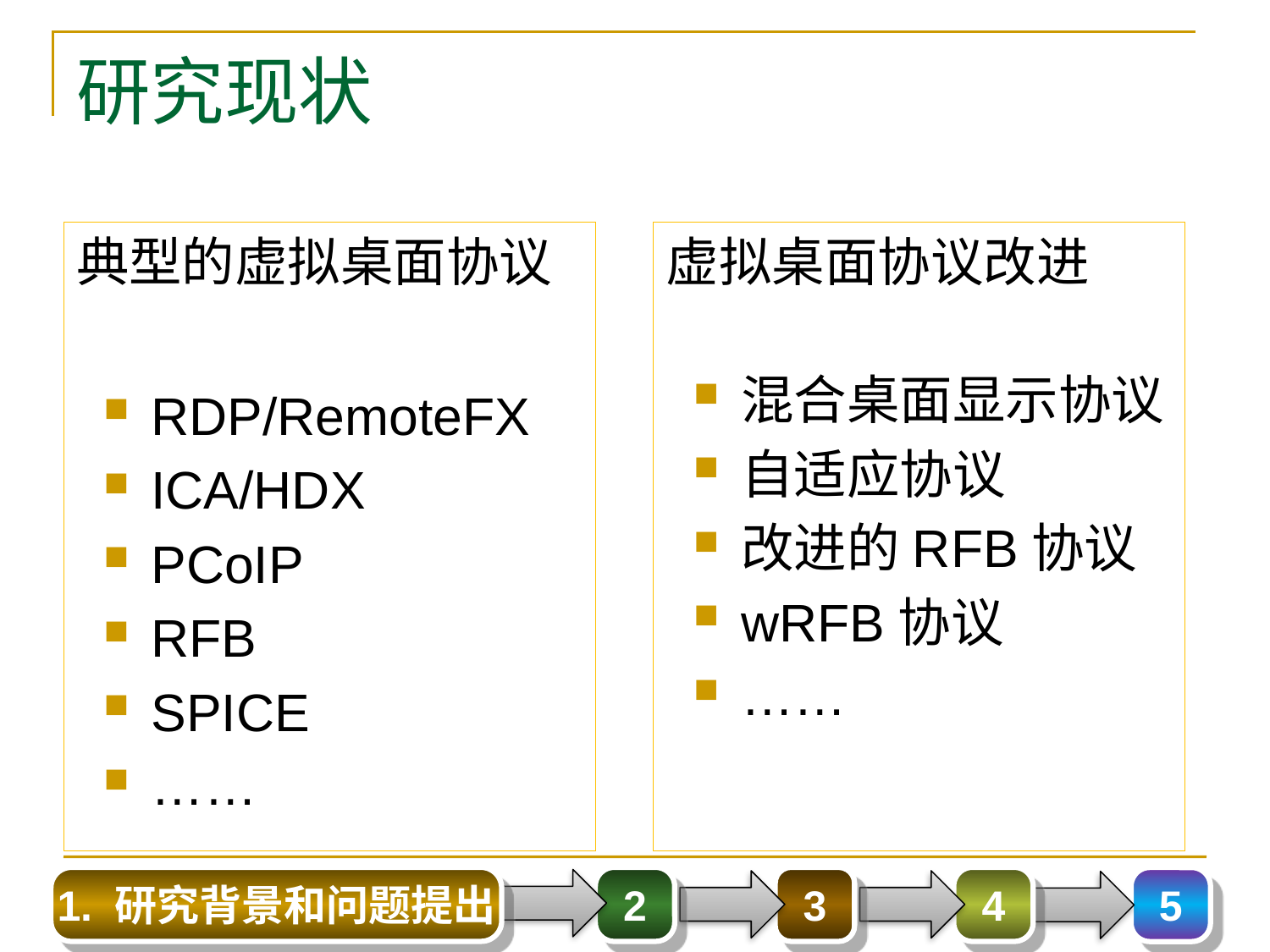

# 研究现状
典型的虚拟桌面协议

RDP/RemoteFX
ICA/HDX
PCoIP
RFB
SPICE
……
虚拟桌面协议改进

混合桌面显示协议
自适应协议
改进的RFB协议
wRFB协议
……
1. 研究背景和问题提出
2
3
4
5